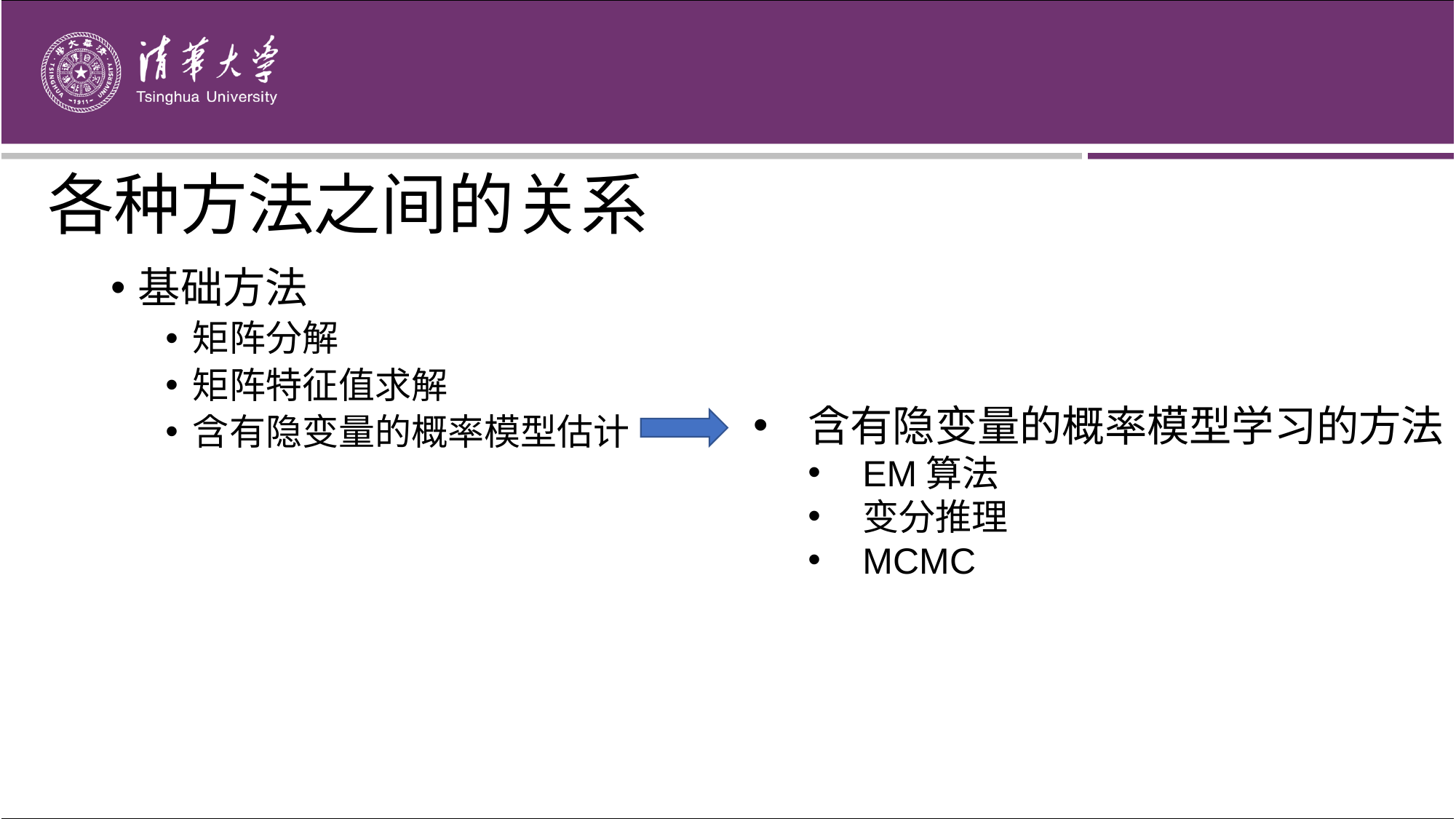

# 各种方法之间的关系
基础方法
矩阵分解
矩阵特征值求解
含有隐变量的概率模型估计
含有隐变量的概率模型学习的方法
EM算法
变分推理
MCMC